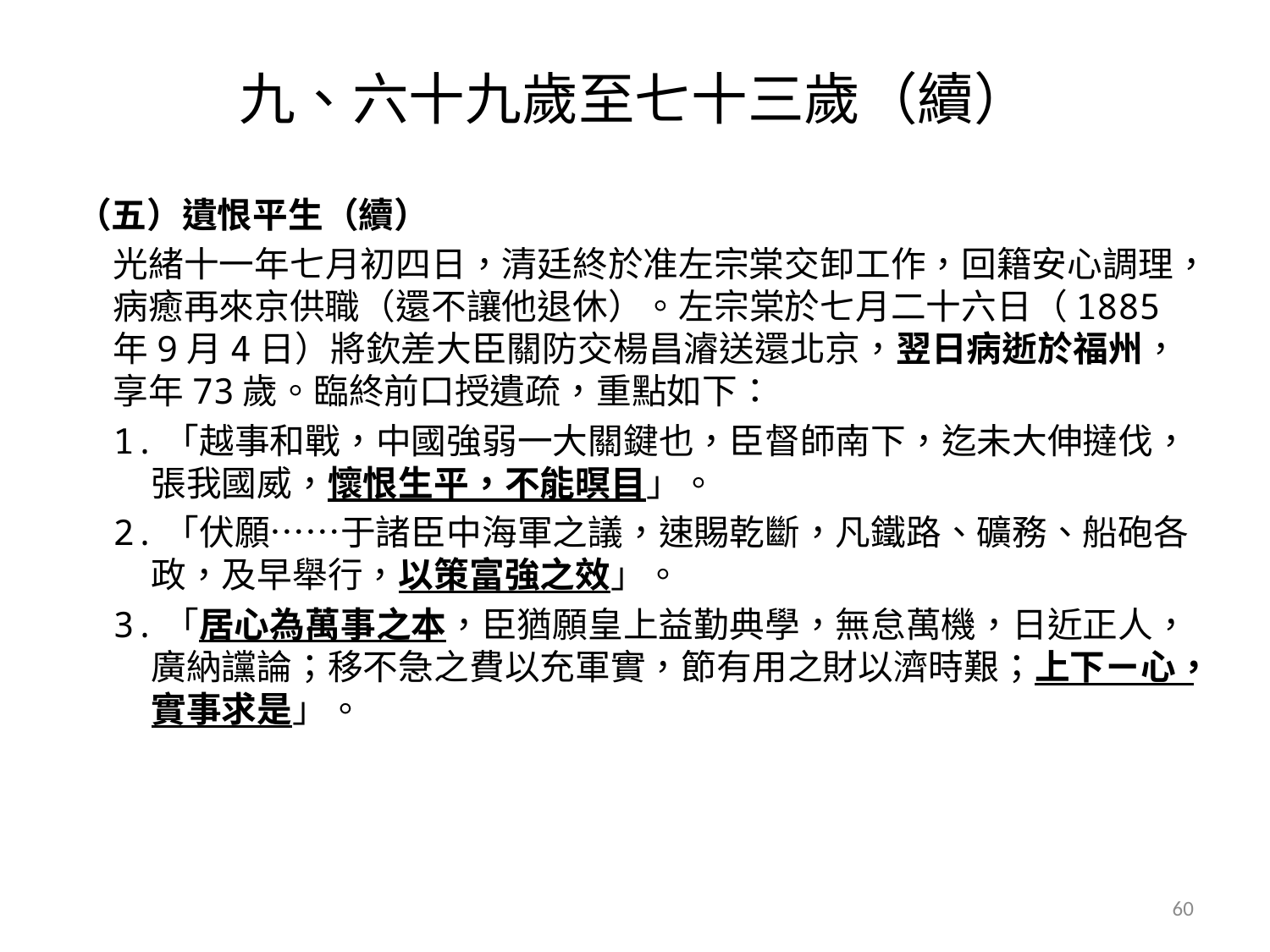

# 九、六十九歲至七十三歲（續）
（五）遺恨平生（續）
光緒十一年七月初四日，清廷終於准左宗棠交卸工作，回籍安心調理，病癒再來京供職（還不讓他退休）。左宗棠於七月二十六日（1885年9月4日）將欽差大臣關防交楊昌𤀹送還北京，翌日病逝於福州，享年73歲。臨終前口授遺疏，重點如下：
1.「越事和戰，中國強弱一大關鍵也，臣督師南下，迄未大伸撻伐，張我國威，懷恨生平，不能暝目」。
2.「伏願⋯⋯于諸臣中海軍之議，速賜乾斷，凡鐵路、礦務、船砲各政，及早舉行，以策富強之效」。
3.「居心為萬事之本，臣猶願皇上益勤典學，無怠萬機，日近正人，廣納讜論；移不急之費以充軍實，節有用之財以濟時艱；上下ㄧ心，實事求是」。

60